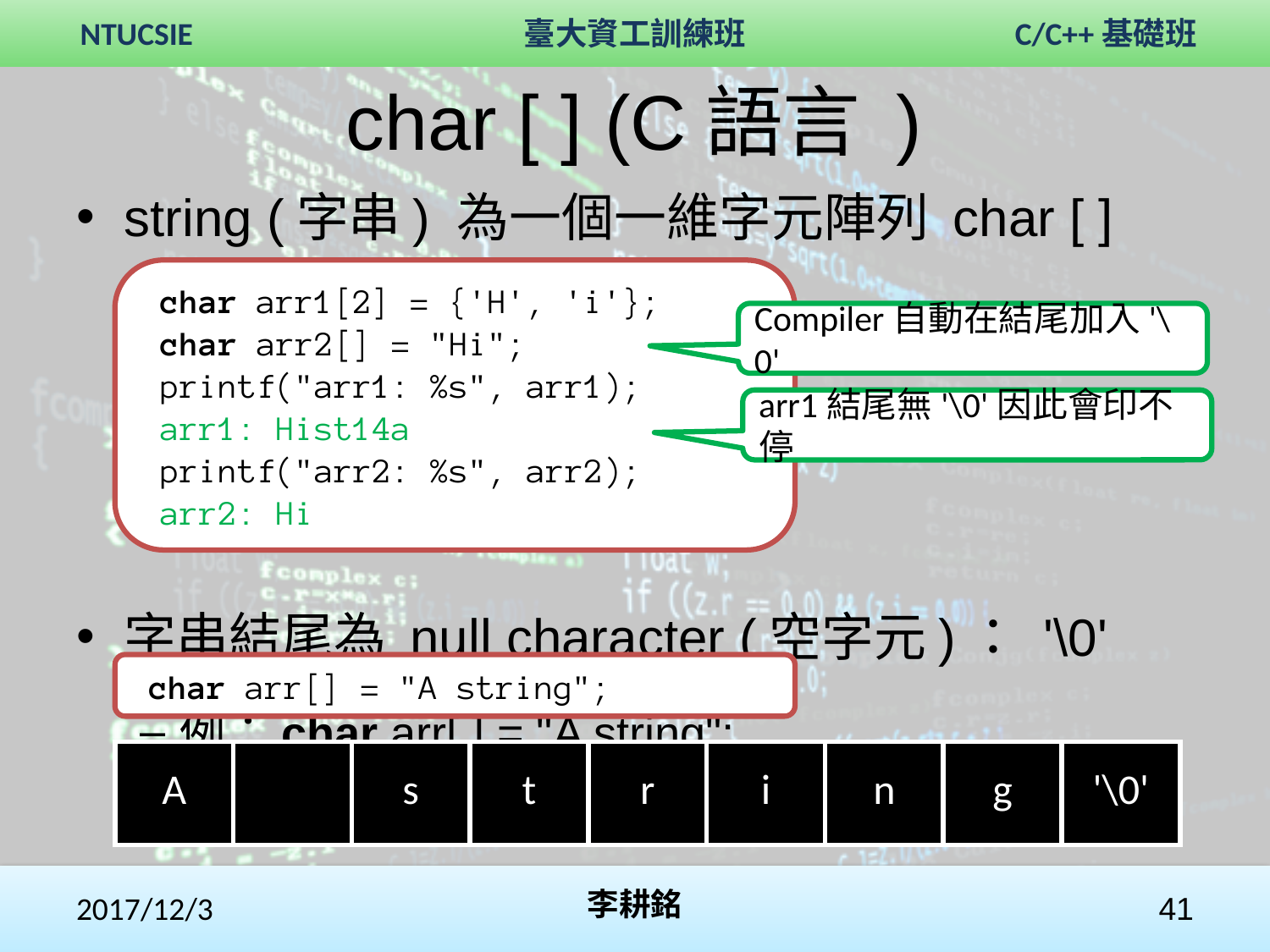

char [ ] (C語言 )
string (字串) 為一個一維字元陣列 char [ ]

字串結尾為 null character (空字元)： '\0'
例：char arr[ ] = "A string";
 char arr1[2] = {'H', 'i'};
 char arr2[] = "Hi";
 printf("arr1: %s", arr1);
 arr1: Hist14a
 printf("arr2: %s", arr2);
 arr2: Hi
Compiler自動在結尾加入'\0'
arr1結尾無'\0'因此會印不停
 char arr[] = "A string";
| A |  | s | t | r | i | n | g | '\0' |
| --- | --- | --- | --- | --- | --- | --- | --- | --- |
2017/12/3
李耕銘
41